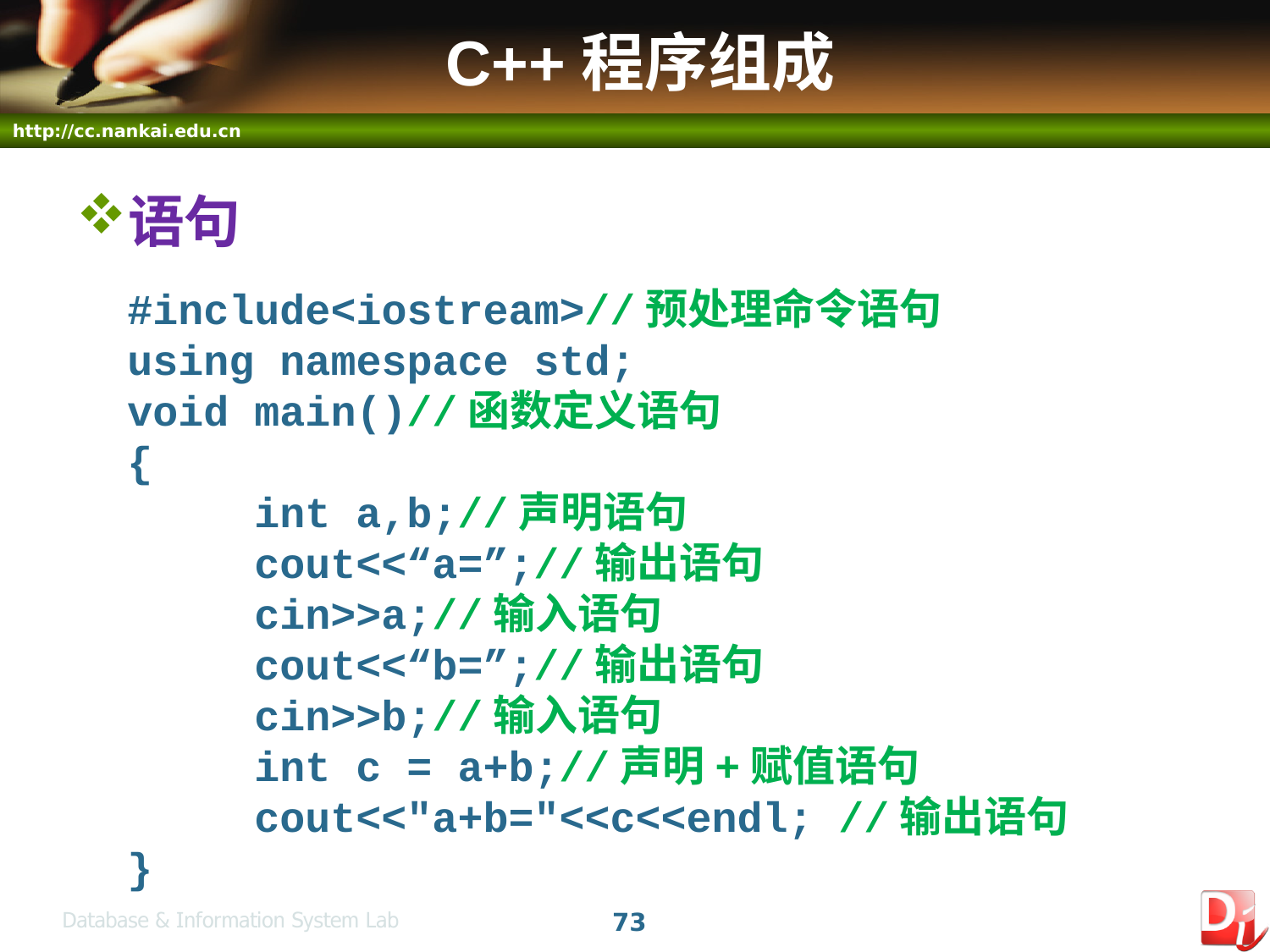

# C++程序组成
语句
#include<iostream>//预处理命令语句
using namespace std;
void main()//函数定义语句
{
	int a,b;//声明语句
	cout<<“a=”;//输出语句
	cin>>a;//输入语句
	cout<<“b=”;//输出语句
	cin>>b;//输入语句
	int c = a+b;//声明+赋值语句
	cout<<"a+b="<<c<<endl; //输出语句
}
73
Database & Information System Lab